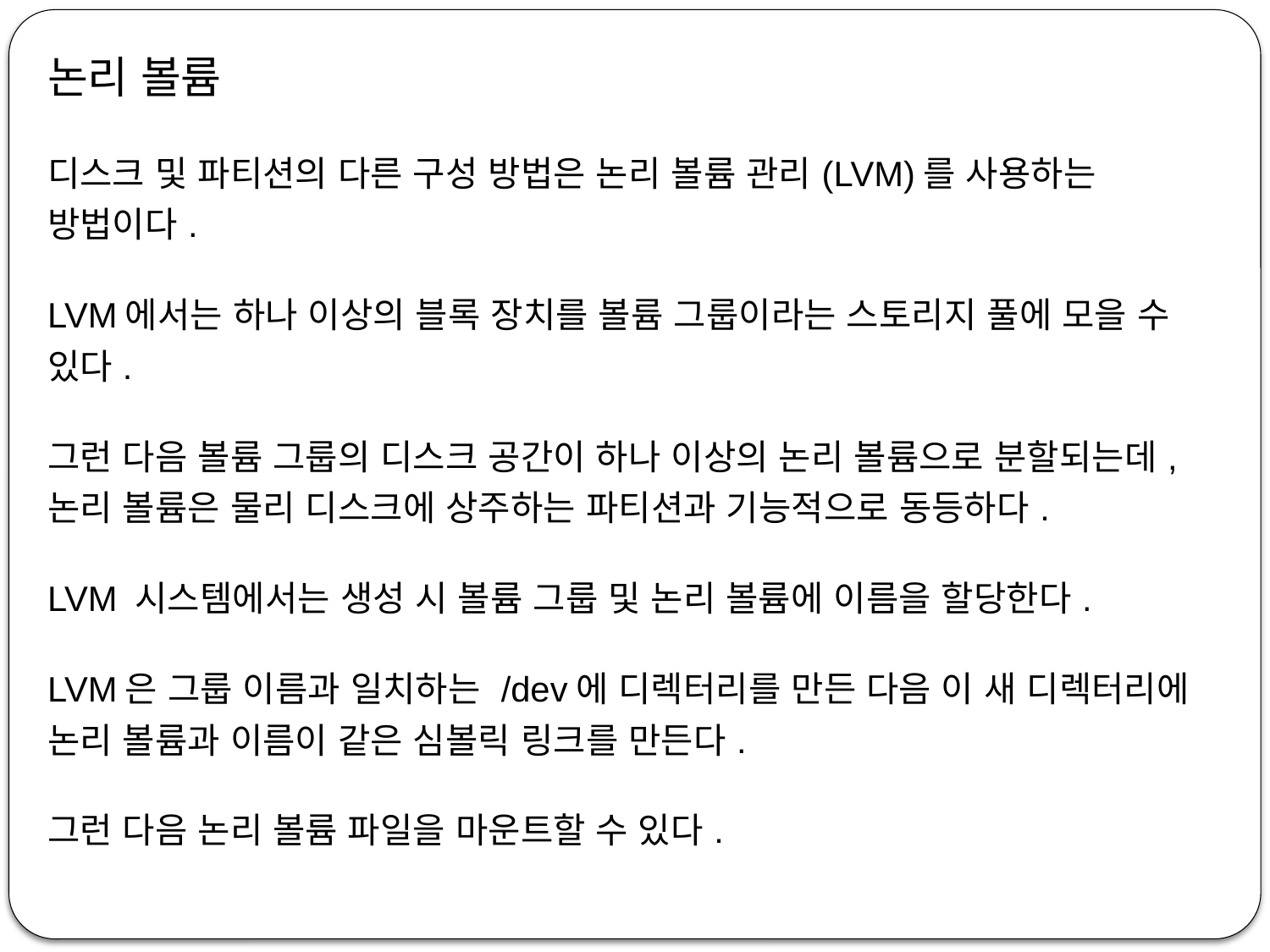

논리 볼륨

디스크 및 파티션의 다른 구성 방법은 논리 볼륨 관리(LVM)를 사용하는 방법이다.

LVM에서는 하나 이상의 블록 장치를 볼륨 그룹이라는 스토리지 풀에 모을 수 있다.

그런 다음 볼륨 그룹의 디스크 공간이 하나 이상의 논리 볼륨으로 분할되는데, 논리 볼륨은 물리 디스크에 상주하는 파티션과 기능적으로 동등하다.

LVM 시스템에서는 생성 시 볼륨 그룹 및 논리 볼륨에 이름을 할당한다.

LVM은 그룹 이름과 일치하는 /dev에 디렉터리를 만든 다음 이 새 디렉터리에 논리 볼륨과 이름이 같은 심볼릭 링크를 만든다.

그런 다음 논리 볼륨 파일을 마운트할 수 있다.